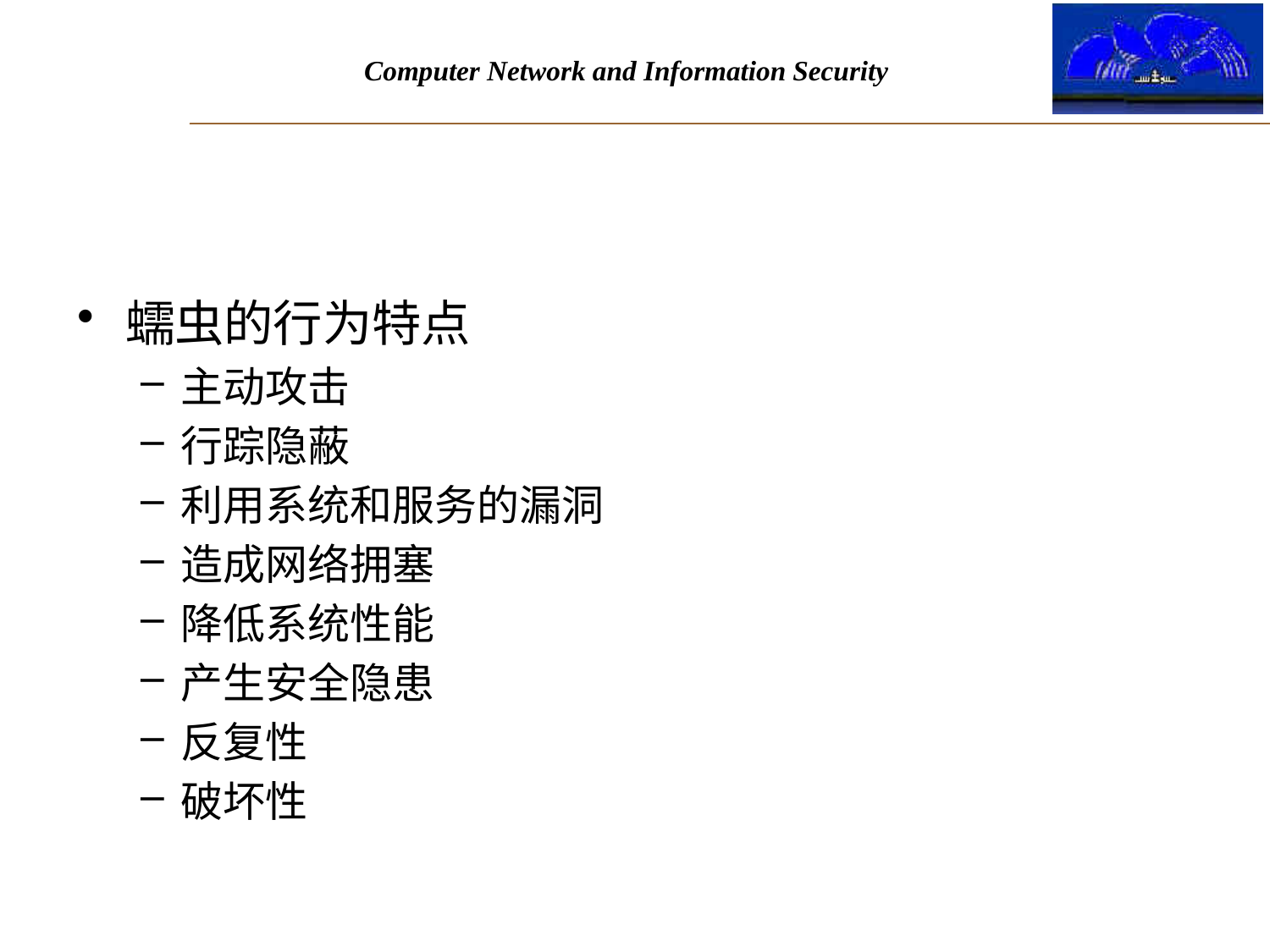

#
蠕虫的行为特点
主动攻击
行踪隐蔽
利用系统和服务的漏洞
造成网络拥塞
降低系统性能
产生安全隐患
反复性
破坏性